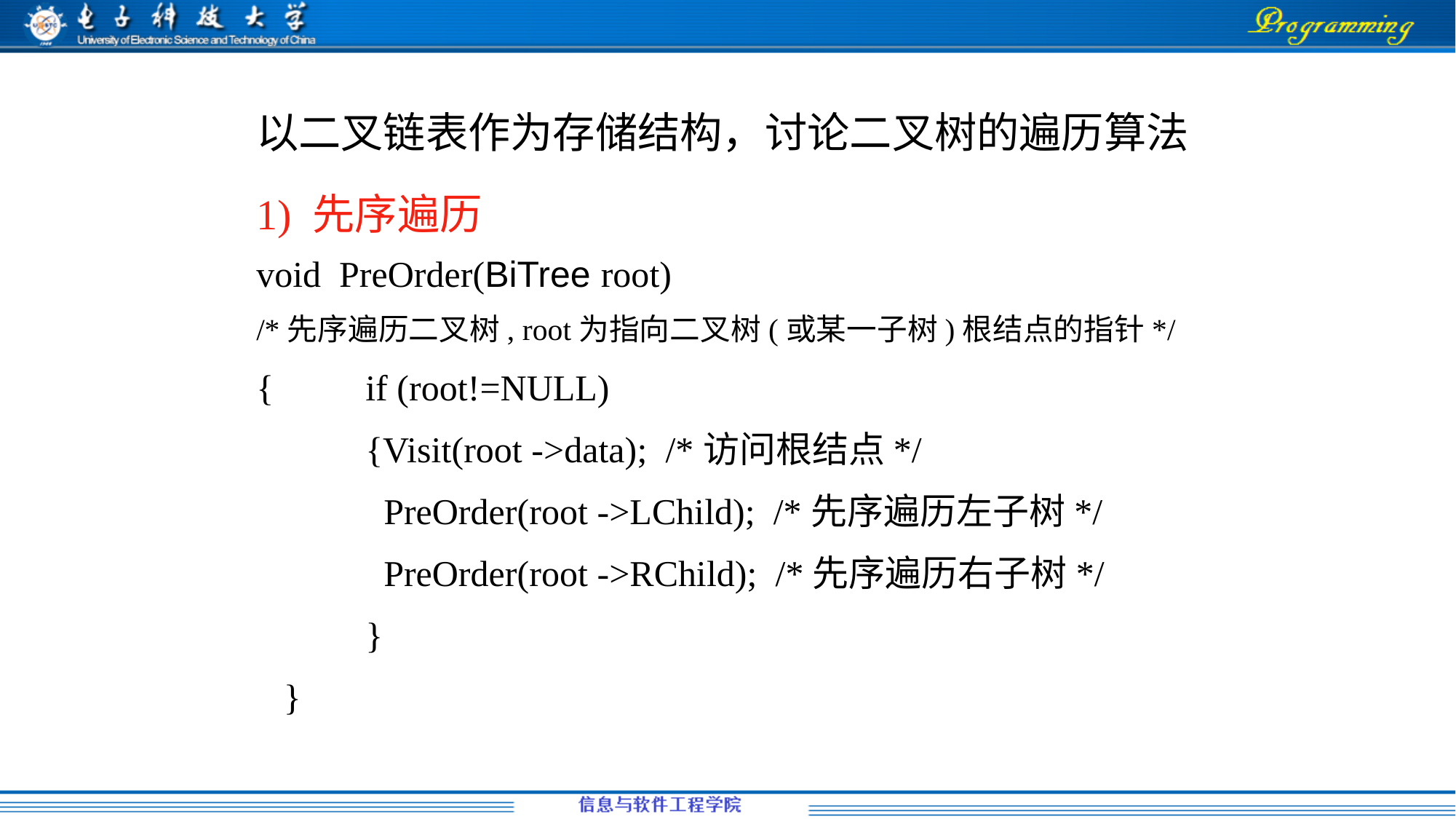

以二叉链表作为存储结构，讨论二叉树的遍历算法
1) 先序遍历
void  PreOrder(BiTree root)
/*先序遍历二叉树, root为指向二叉树(或某一子树)根结点的指针*/
{	if (root!=NULL)
	{Visit(root ->data);  /*访问根结点*/
	  PreOrder(root ->LChild);  /*先序遍历左子树*/
	  PreOrder(root ->RChild);  /*先序遍历右子树*/
	}
   }